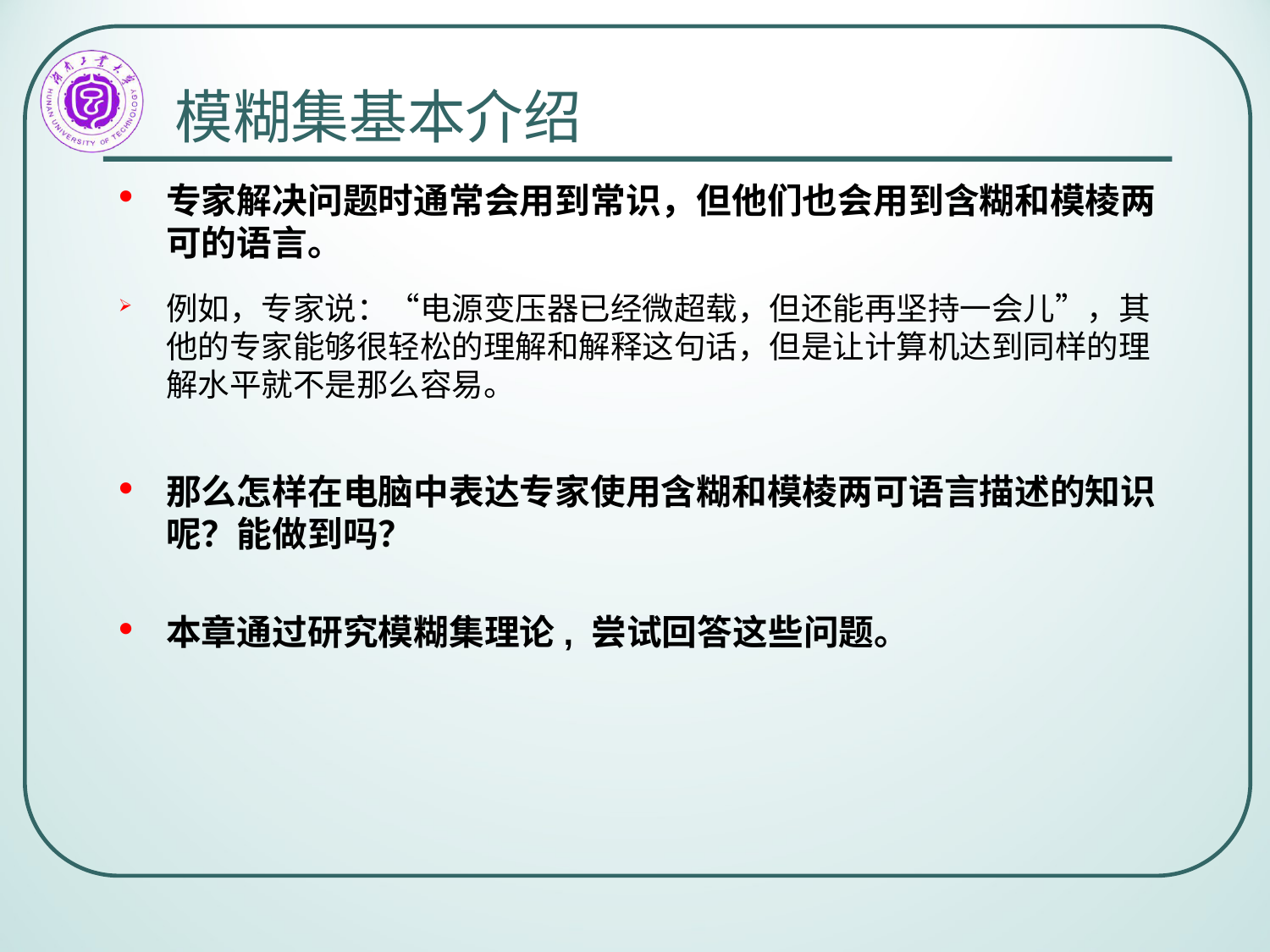

# 模糊集基本介绍
专家解决问题时通常会用到常识，但他们也会用到含糊和模棱两可的语言。

例如，专家说：“电源变压器已经微超载，但还能再坚持一会儿”，其他的专家能够很轻松的理解和解释这句话，但是让计算机达到同样的理解水平就不是那么容易。

那么怎样在电脑中表达专家使用含糊和模棱两可语言描述的知识呢？能做到吗？

本章通过研究模糊集理论, 尝试回答这些问题。